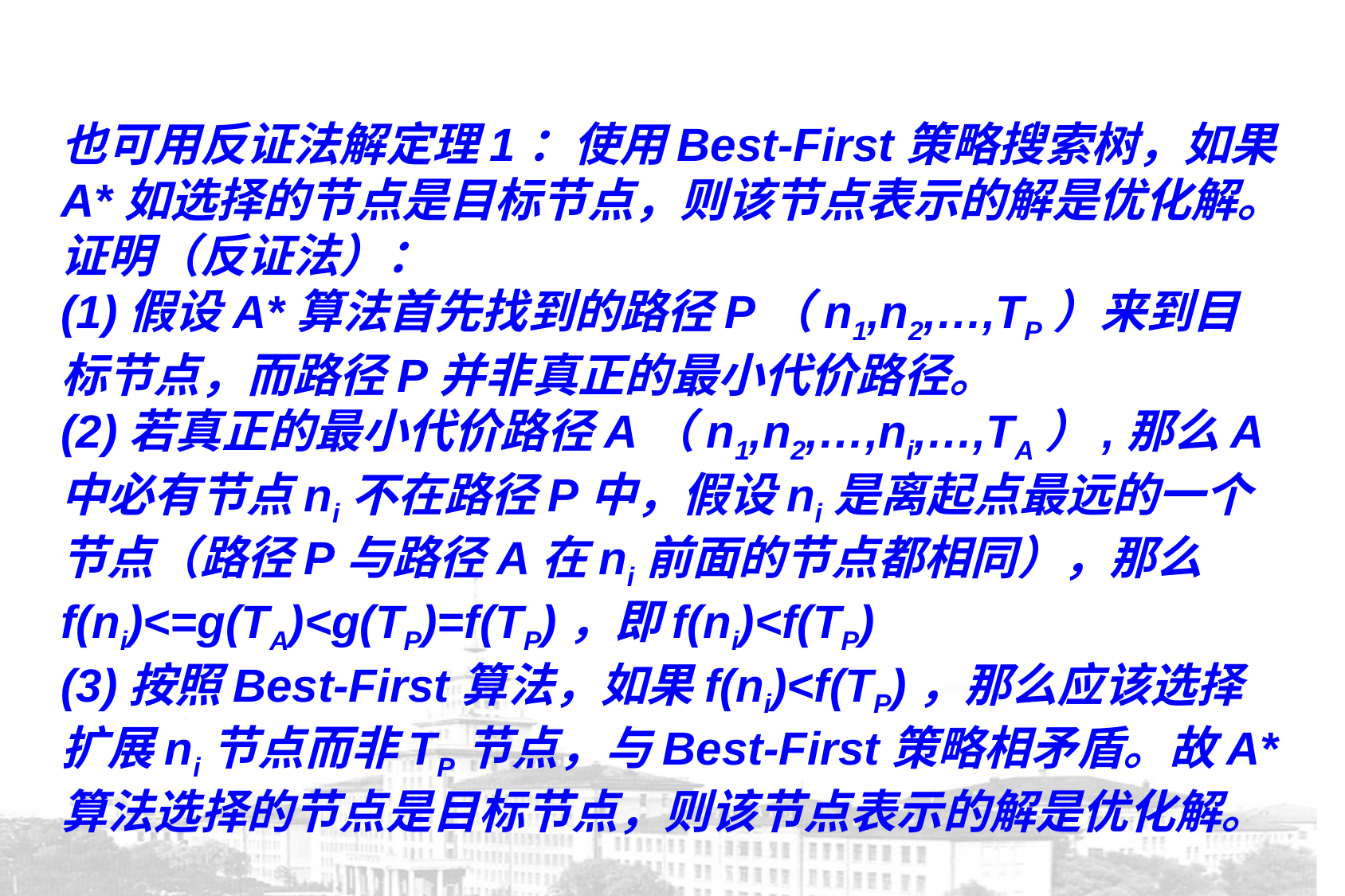

也可用反证法解定理1：使用Best-First策略搜索树，如果A*如选择的节点是目标节点，则该节点表示的解是优化解。
证明（反证法）：
(1)假设A*算法首先找到的路径P（n1,n2,…,TP）来到目标节点，而路径P并非真正的最小代价路径。
(2)若真正的最小代价路径A（n1,n2,…,ni,…,TA）,那么A中必有节点ni不在路径P中，假设ni是离起点最远的一个节点（路径P与路径A在ni前面的节点都相同），那么f(ni)<=g(TA)<g(TP)=f(TP)，即f(ni)<f(TP)
(3)按照Best-First算法，如果f(ni)<f(TP)，那么应该选择扩展ni节点而非TP节点，与Best-First策略相矛盾。故A*算法选择的节点是目标节点，则该节点表示的解是优化解。